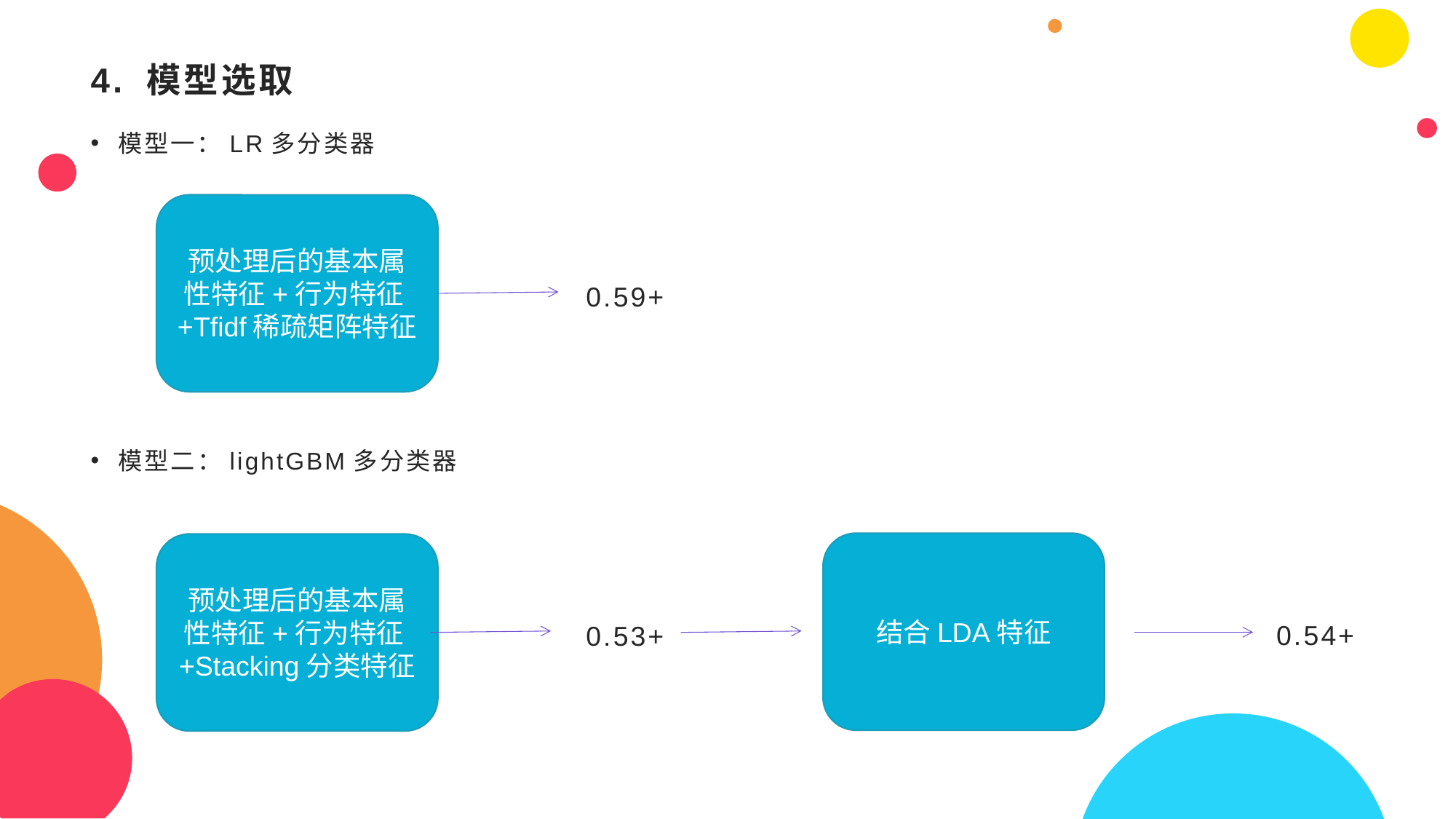

# 4. 模型选取
模型一：LR多分类器

模型二：lightGBM多分类器
预处理后的基本属性特征+行为特征+Tfidf稀疏矩阵特征
0.59+
结合LDA特征
预处理后的基本属性特征+行为特征+Stacking分类特征
0.54+
0.53+